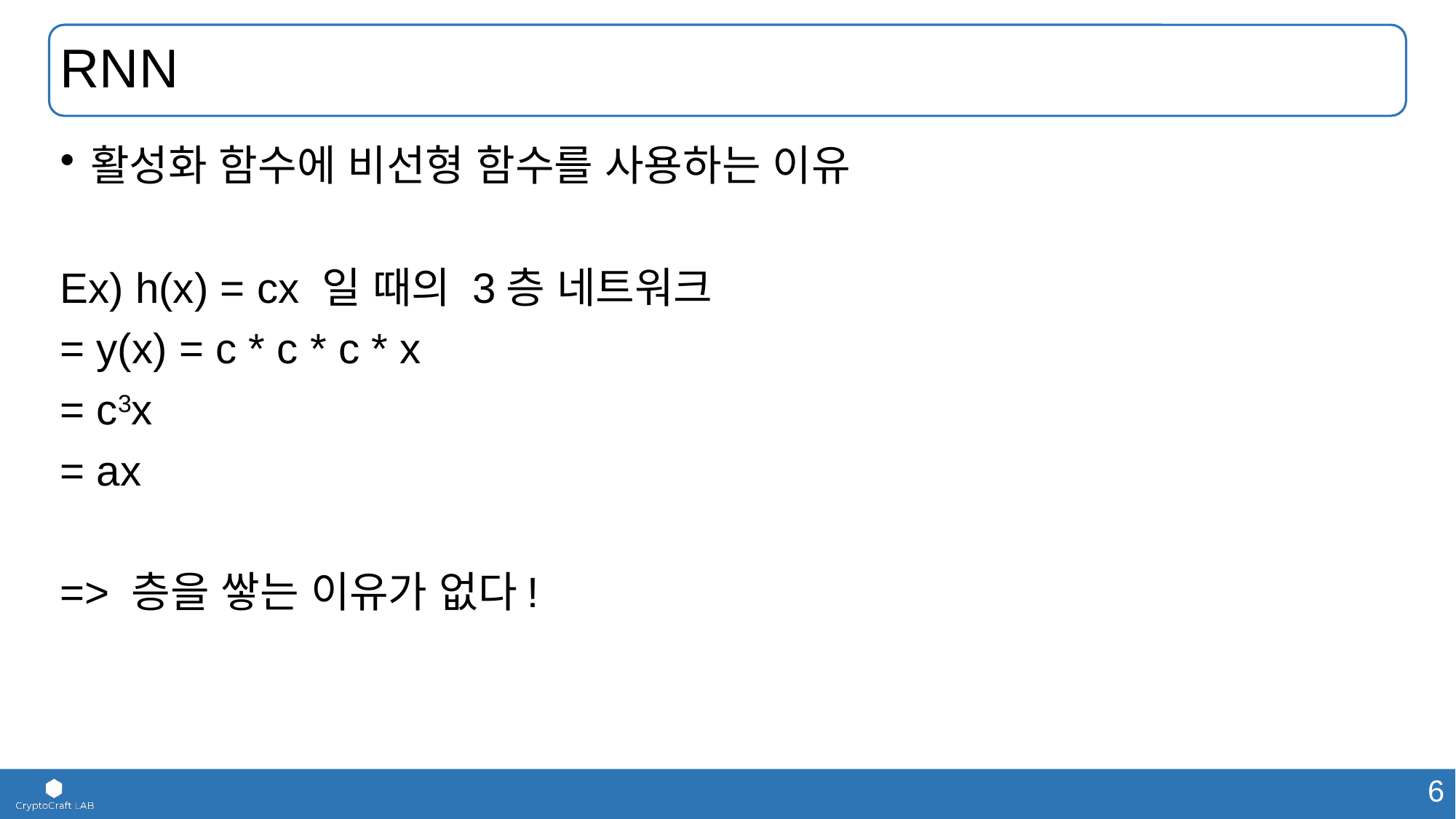

# RNN
활성화 함수에 비선형 함수를 사용하는 이유

Ex) h(x) = cx 일 때의 3층 네트워크
= y(x) = c * c * c * x
= c3x
= ax

=> 층을 쌓는 이유가 없다!